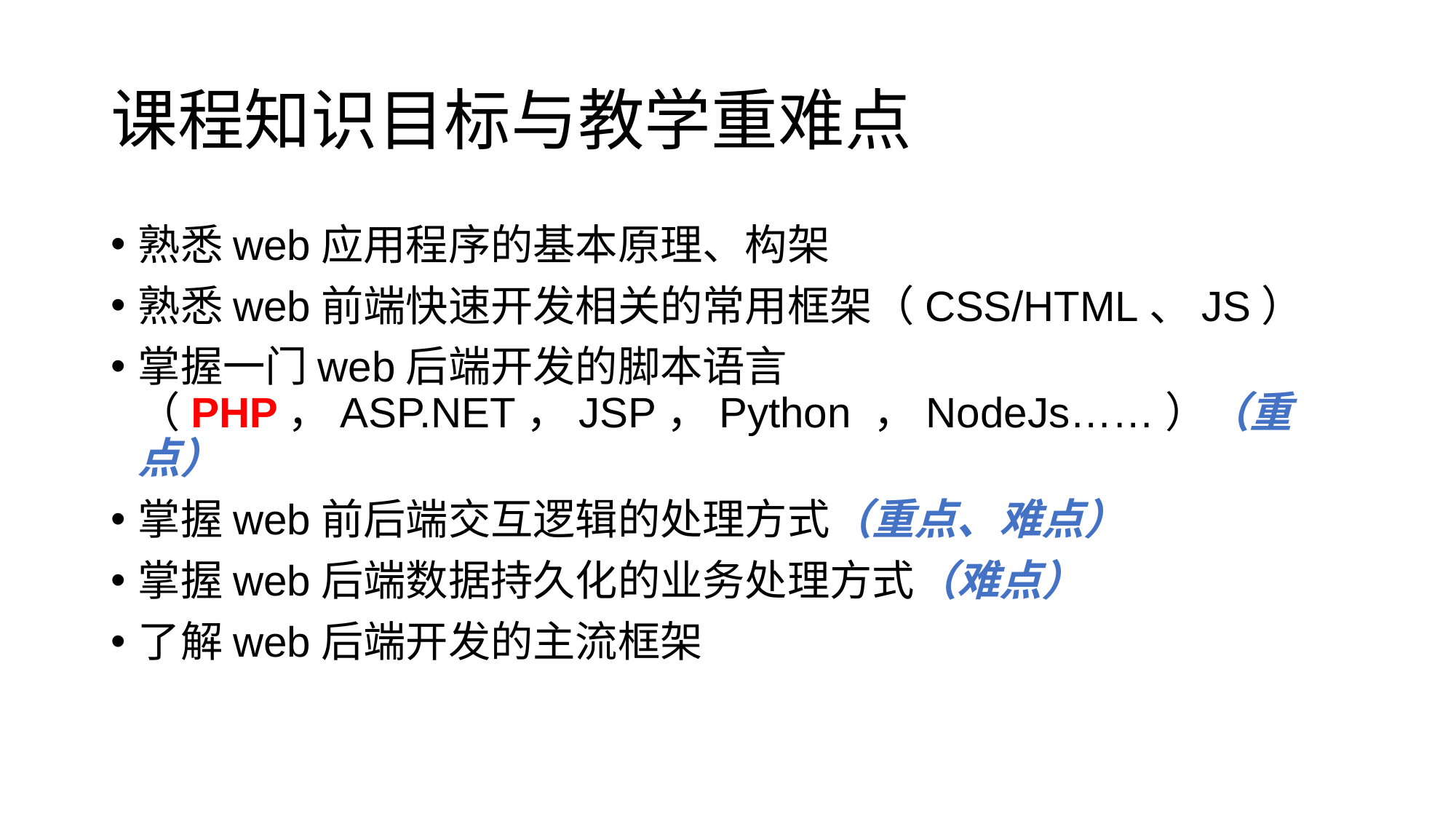

# 课程知识目标与教学重难点
熟悉web应用程序的基本原理、构架
熟悉web前端快速开发相关的常用框架（CSS/HTML、JS）
掌握一门web后端开发的脚本语言（PHP，ASP.NET，JSP，Python ，NodeJs……）（重点）
掌握web前后端交互逻辑的处理方式（重点、难点）
掌握web后端数据持久化的业务处理方式（难点）
了解web后端开发的主流框架